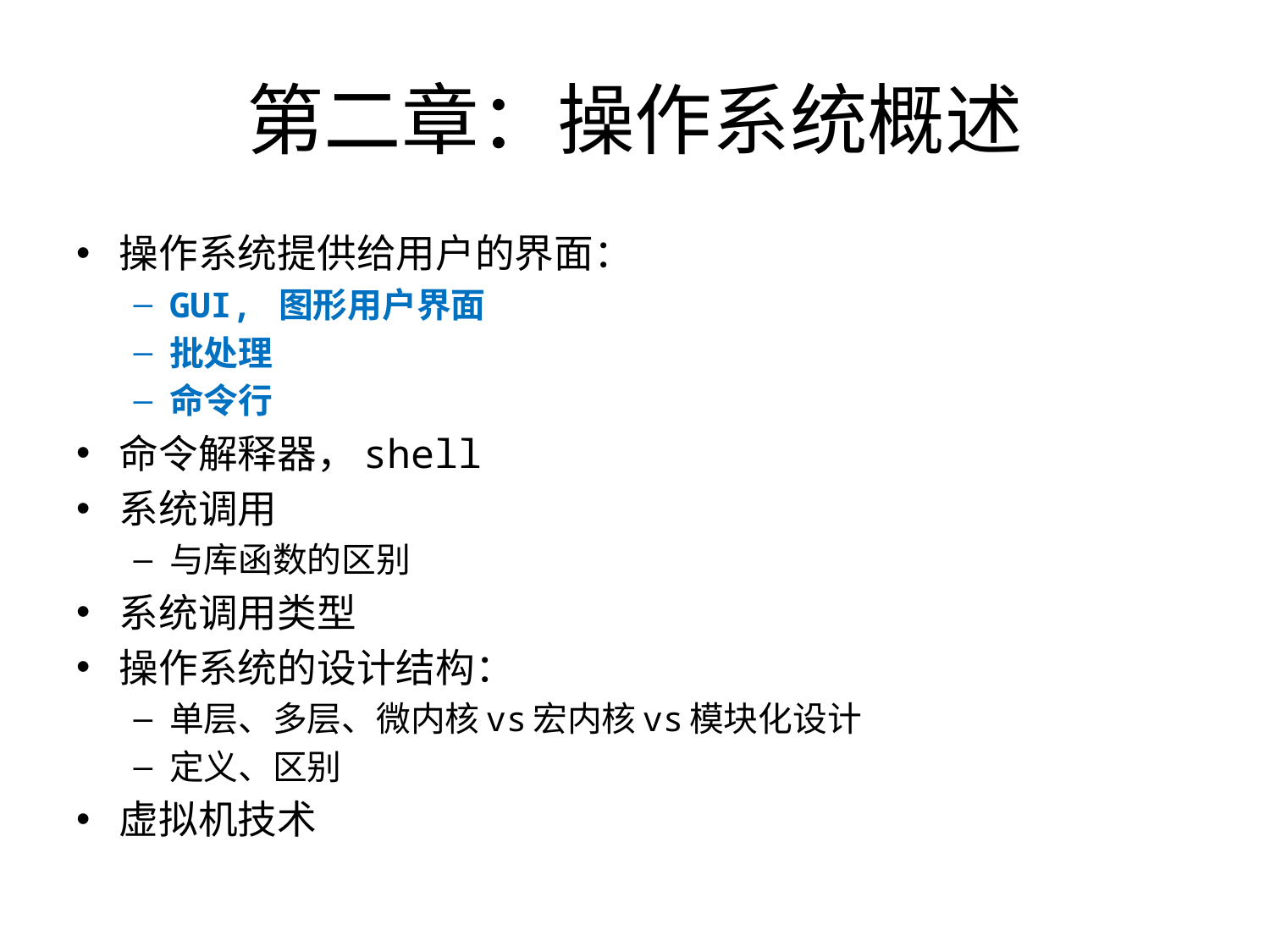

# 第二章：操作系统概述
操作系统提供给用户的界面：
GUI, 图形用户界面
批处理
命令行
命令解释器，shell
系统调用
与库函数的区别
系统调用类型
操作系统的设计结构：
单层、多层、微内核vs宏内核vs模块化设计
定义、区别
虚拟机技术